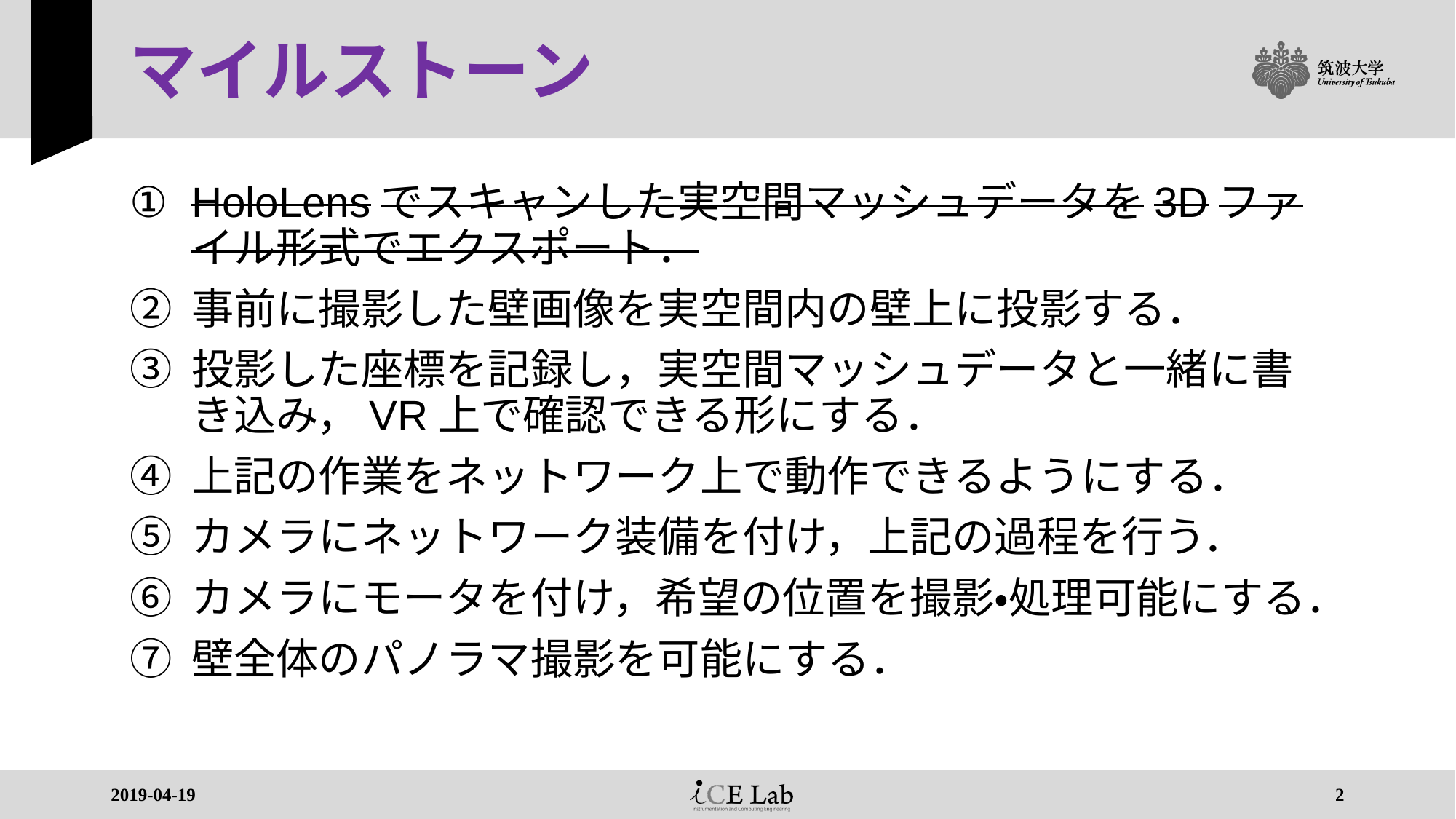

# マイルストーン
HoloLensでスキャンした実空間マッシュデータを3Dファイル形式でエクスポート．
事前に撮影した壁画像を実空間内の壁上に投影する．
投影した座標を記録し，実空間マッシュデータと一緒に書き込み，VR上で確認できる形にする．
上記の作業をネットワーク上で動作できるようにする．
カメラにネットワーク装備を付け，上記の過程を行う．
カメラにモータを付け，希望の位置を撮影・処理可能にする．
壁全体のパノラマ撮影を可能にする．
2019-04-19
2